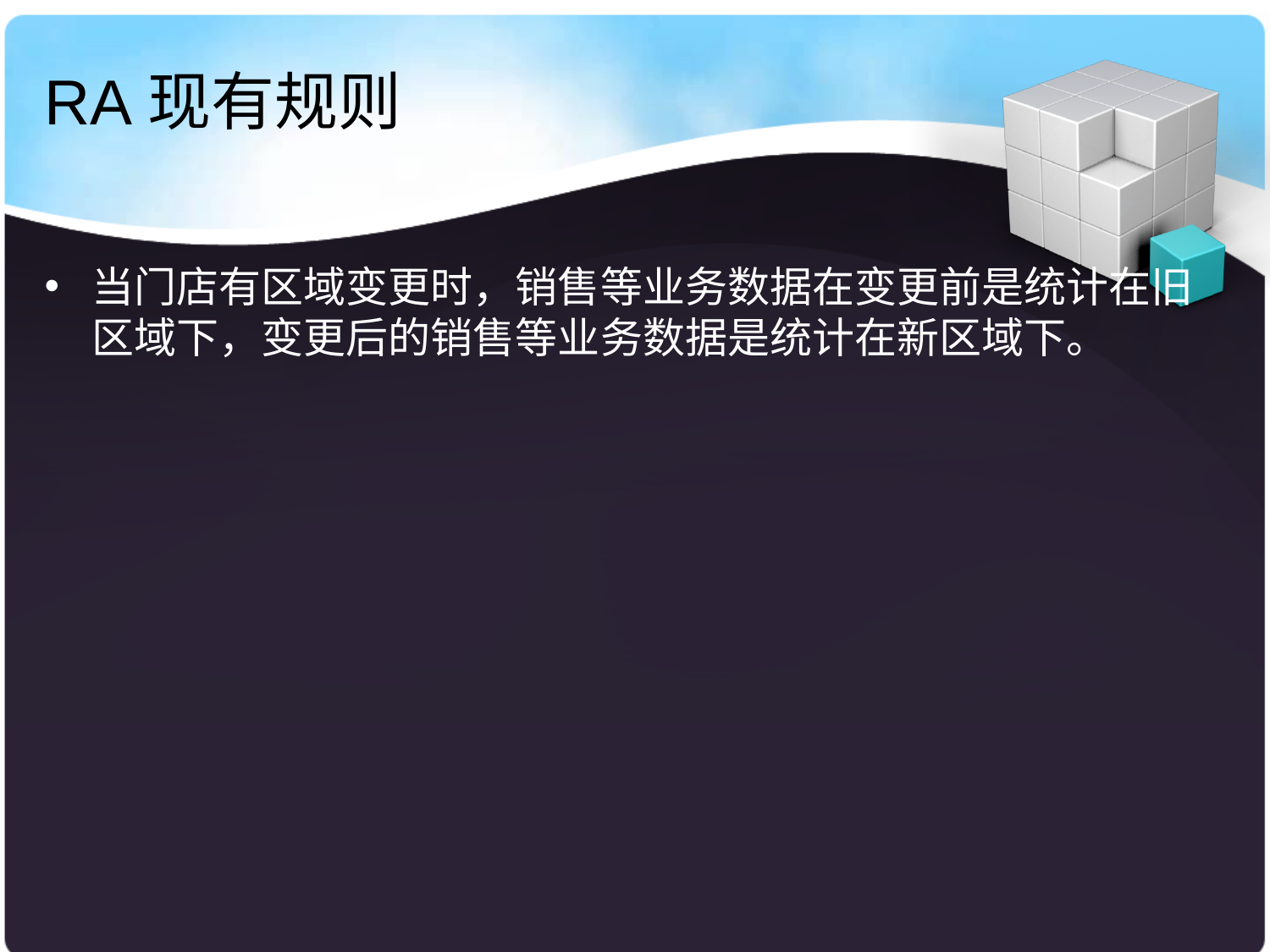

# RA现有规则
当门店有区域变更时，销售等业务数据在变更前是统计在旧区域下，变更后的销售等业务数据是统计在新区域下。